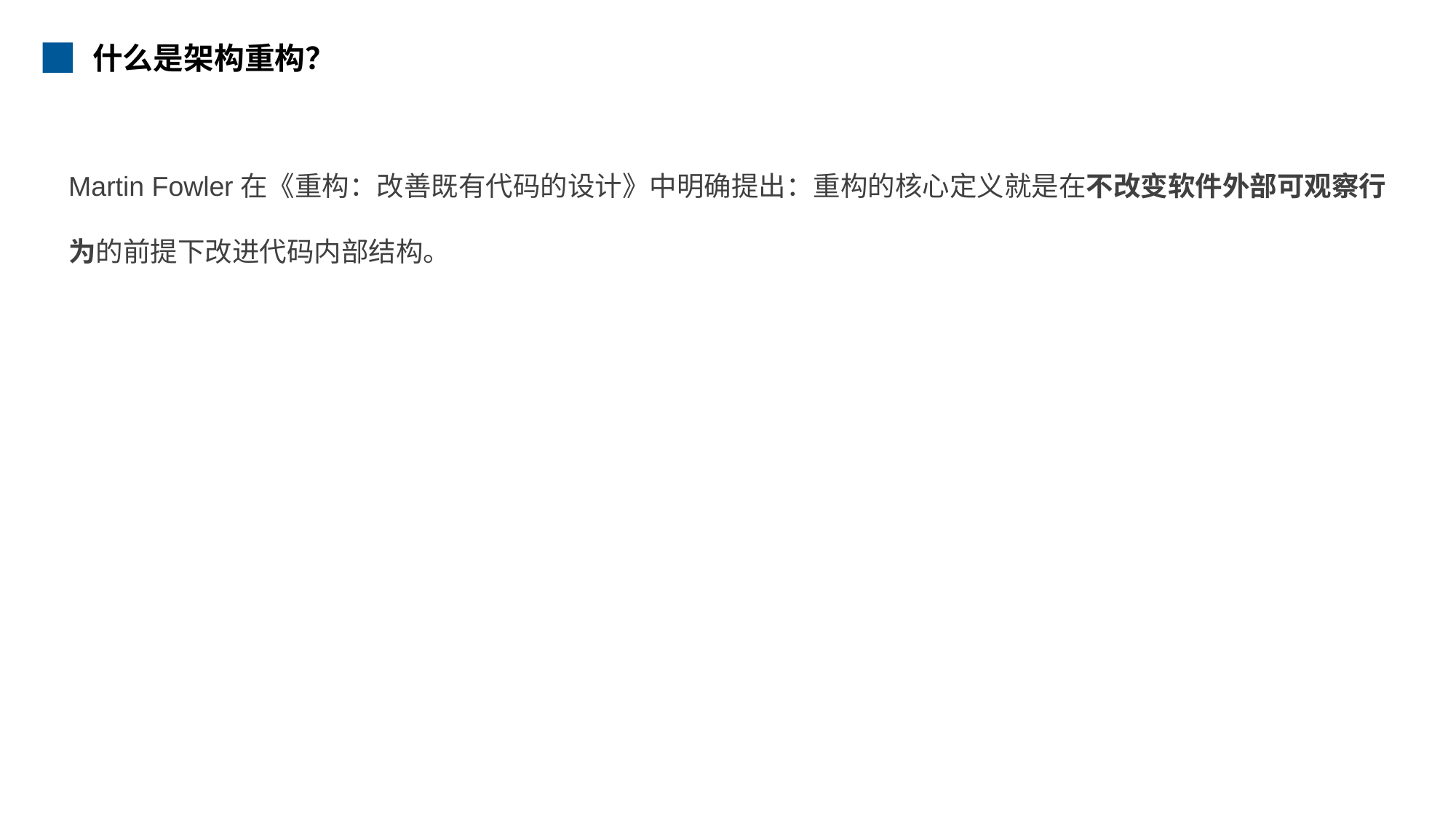

什么是架构重构？

Martin Fowler在《重构：改善既有代码的设计》中明确提出：重构的核心定义就是在不改变软件外部可观察行为的前提下改进代码内部结构。
4